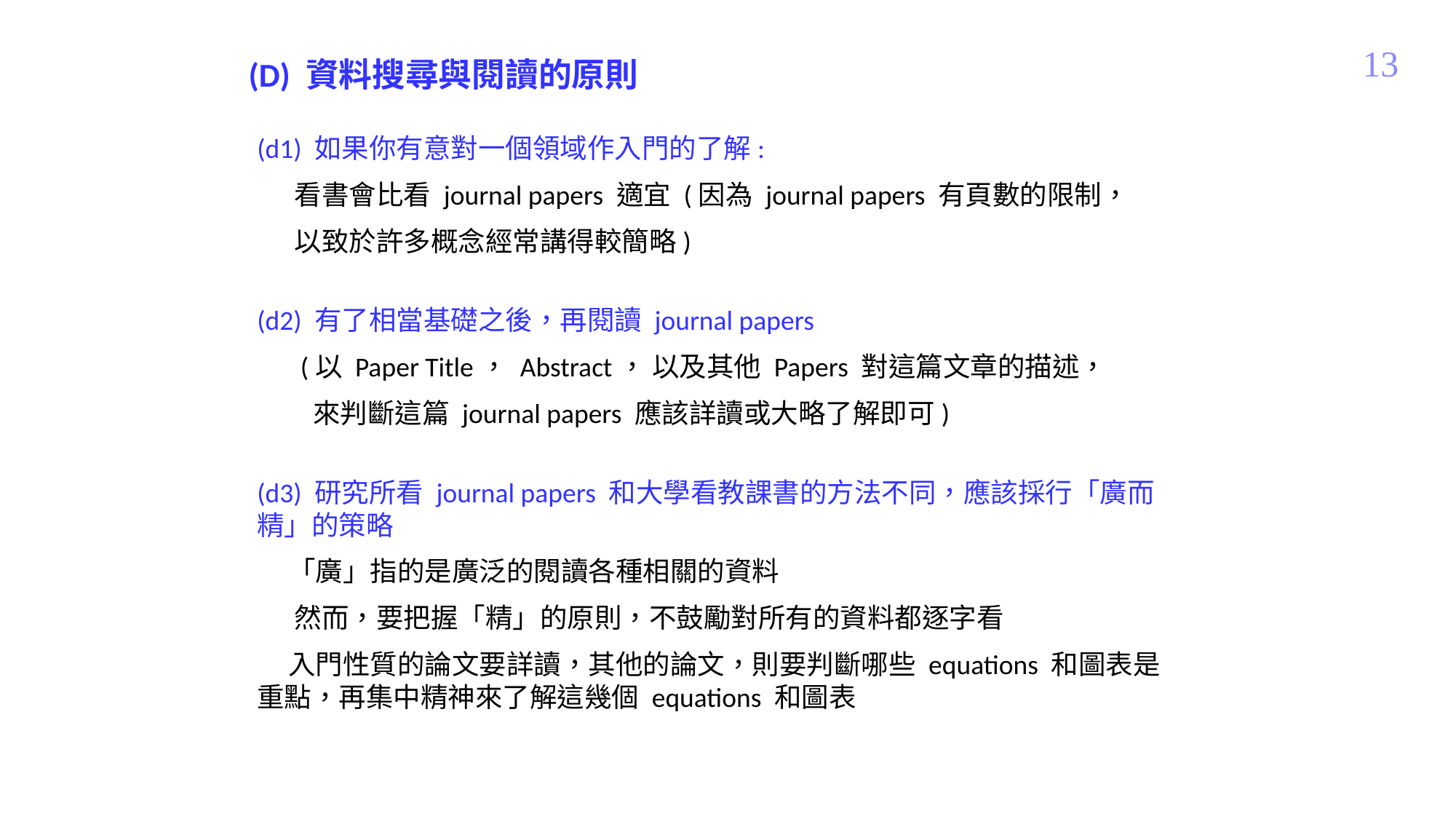

13
(D) 資料搜尋與閱讀的原則
(d1) 如果你有意對一個領域作入門的了解:
     看書會比看 journal papers 適宜 (因為 journal papers 有頁數的限制，
     以致於許多概念經常講得較簡略)
(d2) 有了相當基礎之後，再閱讀 journal papers
       (以 Paper Title， Abstract， 以及其他 Papers 對這篇文章的描述，
        來判斷這篇 journal papers 應該詳讀或大略了解即可)
(d3) 研究所看 journal papers 和大學看教課書的方法不同，應該採行「廣而精」的策略
    「廣」指的是廣泛的閱讀各種相關的資料
     然而，要把握「精」的原則，不鼓勵對所有的資料都逐字看
    入門性質的論文要詳讀，其他的論文，則要判斷哪些 equations 和圖表是重點，再集中精神來了解這幾個 equations 和圖表